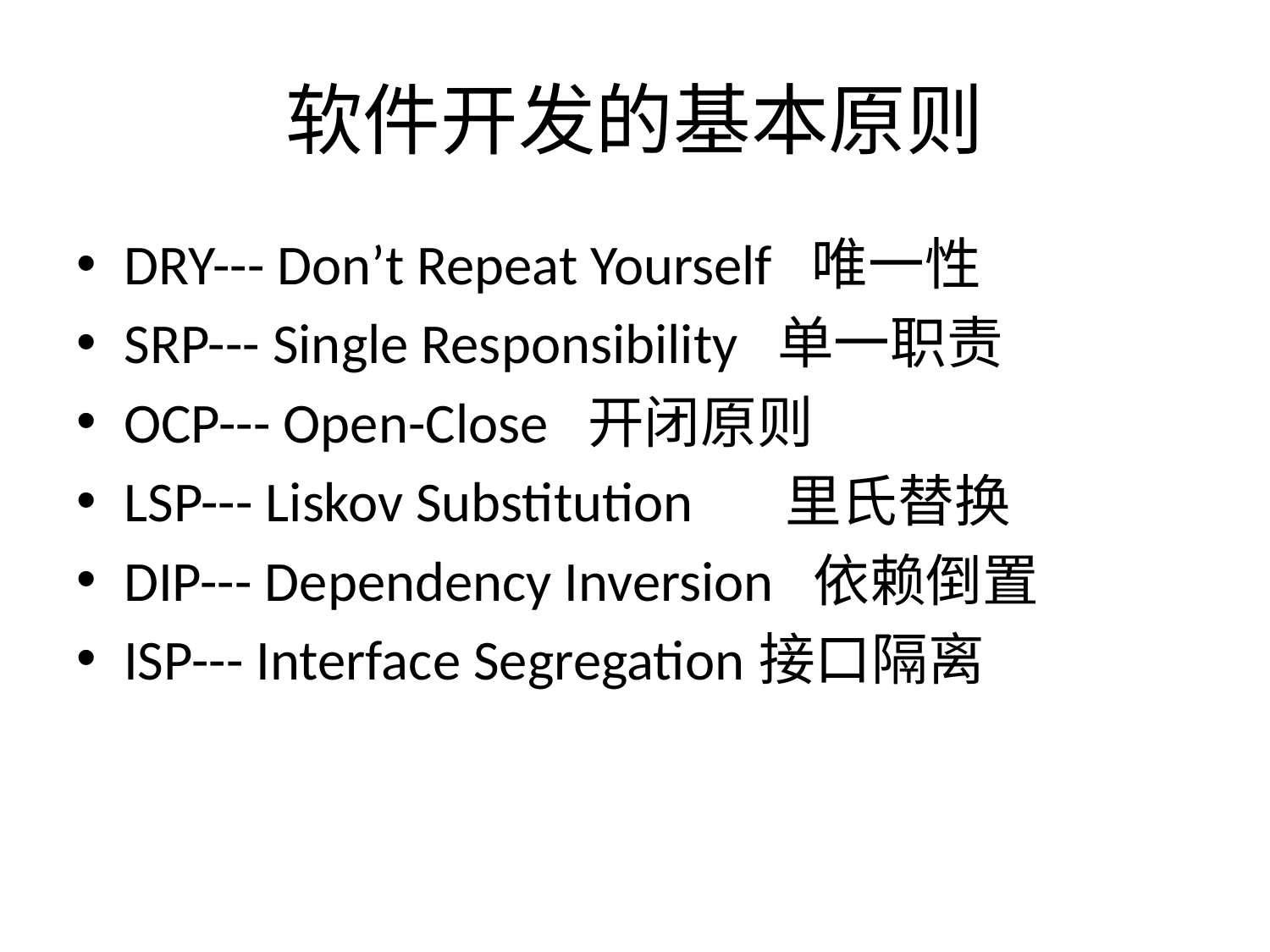

# 软件开发的基本原则
DRY--- Don’t Repeat Yourself  唯一性
SRP--- Single Responsibility  单一职责
OCP--- Open-Close  开闭原则
LSP--- Liskov Substitution	 里氏替换
DIP--- Dependency Inversion  依赖倒置
ISP--- Interface Segregation	接口隔离